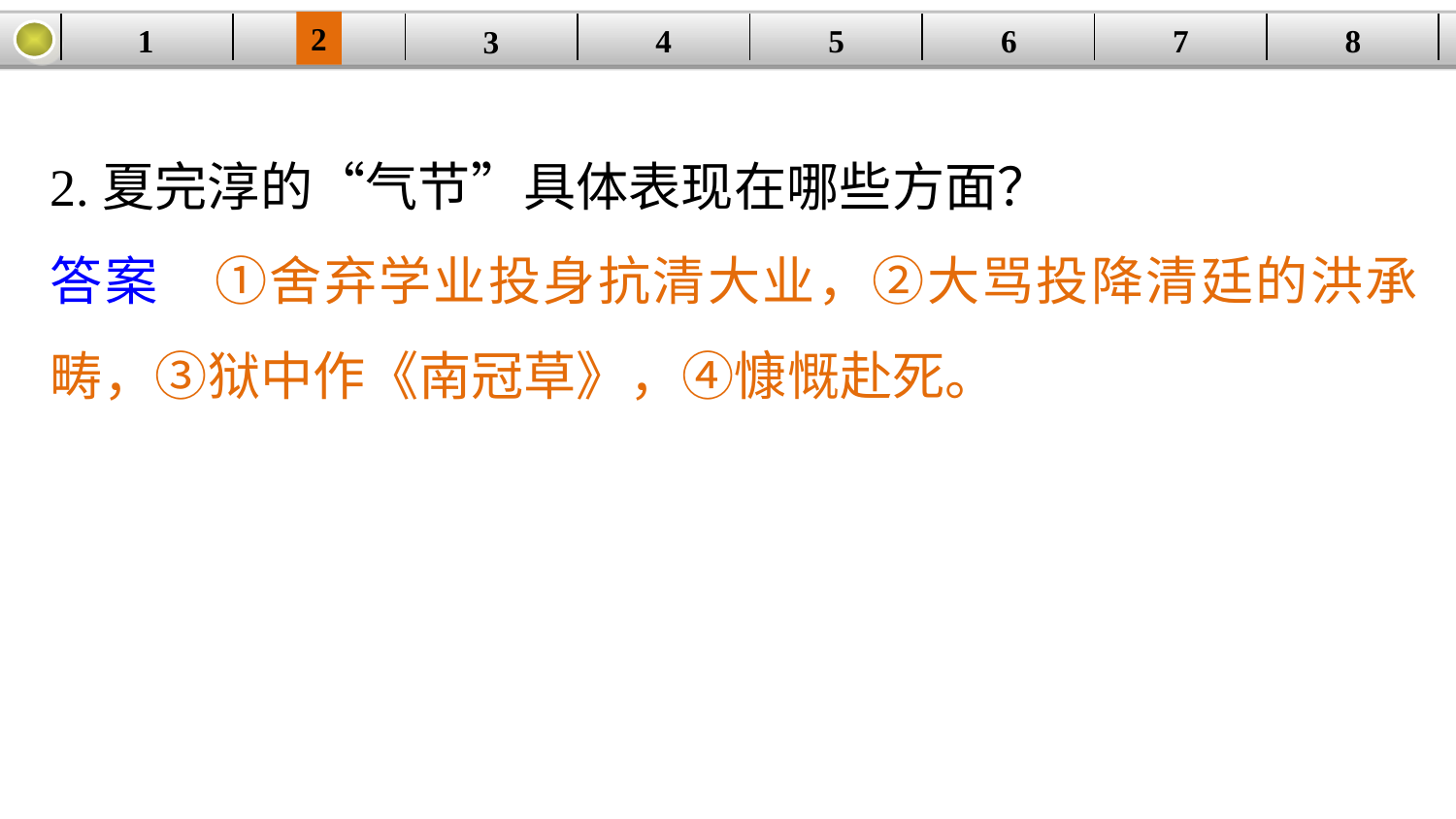

2
1
8
7
6
|  |  |  |  |  |  |  |  |
| --- | --- | --- | --- | --- | --- | --- | --- |
5
4
3

2.夏完淳的“气节”具体表现在哪些方面？
答案　①舍弃学业投身抗清大业，②大骂投降清廷的洪承畴，③狱中作《南冠草》，④慷慨赴死。